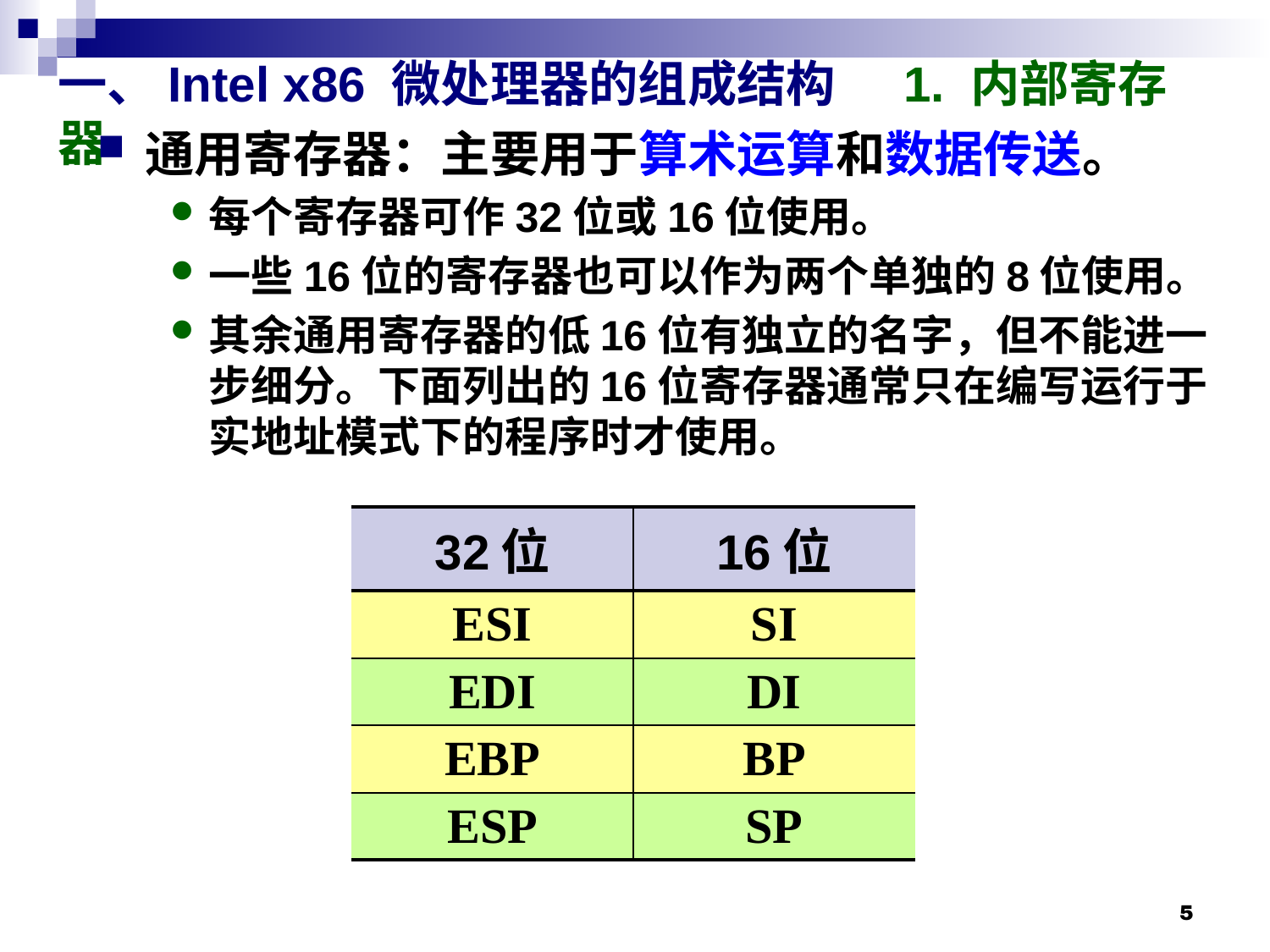

# 一、Intel x86 微处理器的组成结构     1. 内部寄存器
通用寄存器：主要用于算术运算和数据传送。
每个寄存器可作32位或16位使用。
一些16位的寄存器也可以作为两个单独的8位使用。
其余通用寄存器的低16位有独立的名字，但不能进一步细分。下面列出的16位寄存器通常只在编写运行于实地址模式下的程序时才使用。
| 32位 | 16位 |
| --- | --- |
| ESI | SI |
| EDI | DI |
| EBP | BP |
| ESP | SP |
5